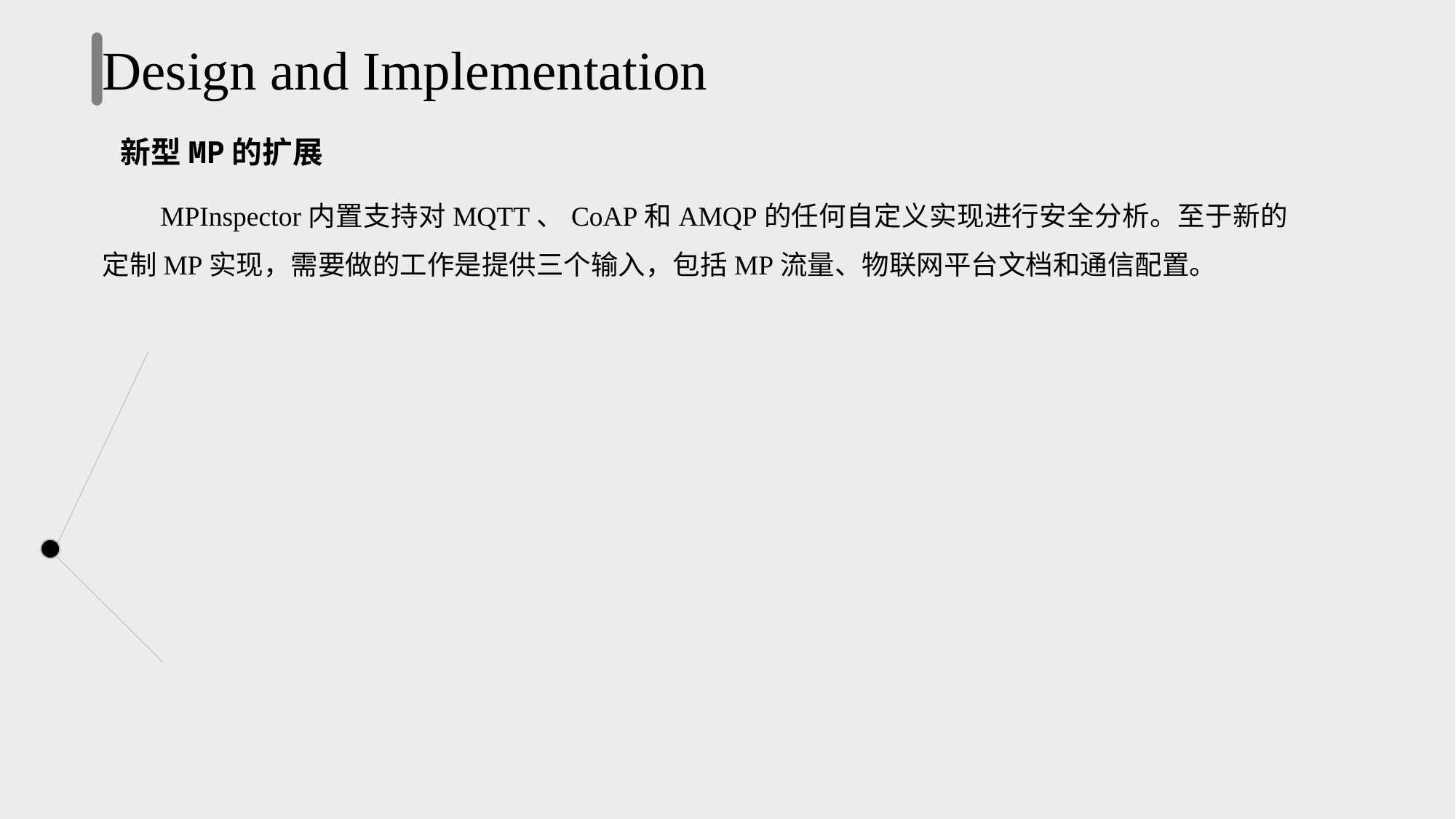

Design and Implementation

新型MP的扩展
        MPInspector内置支持对MQTT、CoAP和AMQP的任何自定义实现进行安全分析。至于新的定制MP实现，需要做的工作是提供三个输入，包括MP流量、物联网平台文档和通信配置。